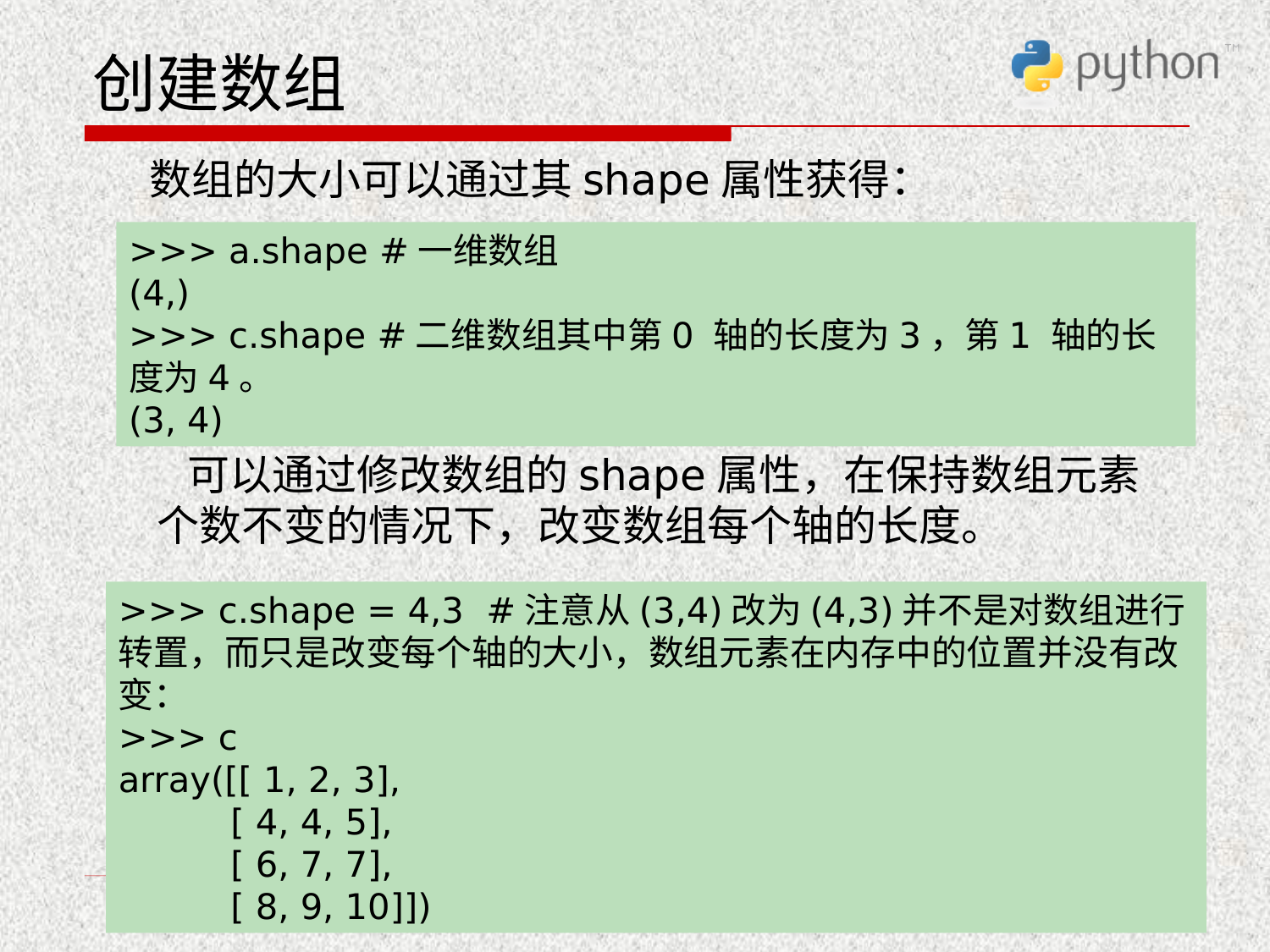

# 创建数组
     数组的大小可以通过其shape属性获得：

         可以通过修改数组的shape属性，在保持数组元素个数不变的情况下，改变数组每个轴的长度。
>>> a.shape #一维数组
(4,)
>>> c.shape #二维数组其中第0 轴的长度为3，第1 轴的长度为4。
(3, 4)
>>> c.shape = 4,3  #注意从(3,4)改为(4,3)并不是对数组进行转置，而只是改变每个轴的大小，数组元素在内存中的位置并没有改变：
>>> c
array([[ 1, 2, 3],
          [ 4, 4, 5],
          [ 6, 7, 7],
          [ 8, 9, 10]])
8